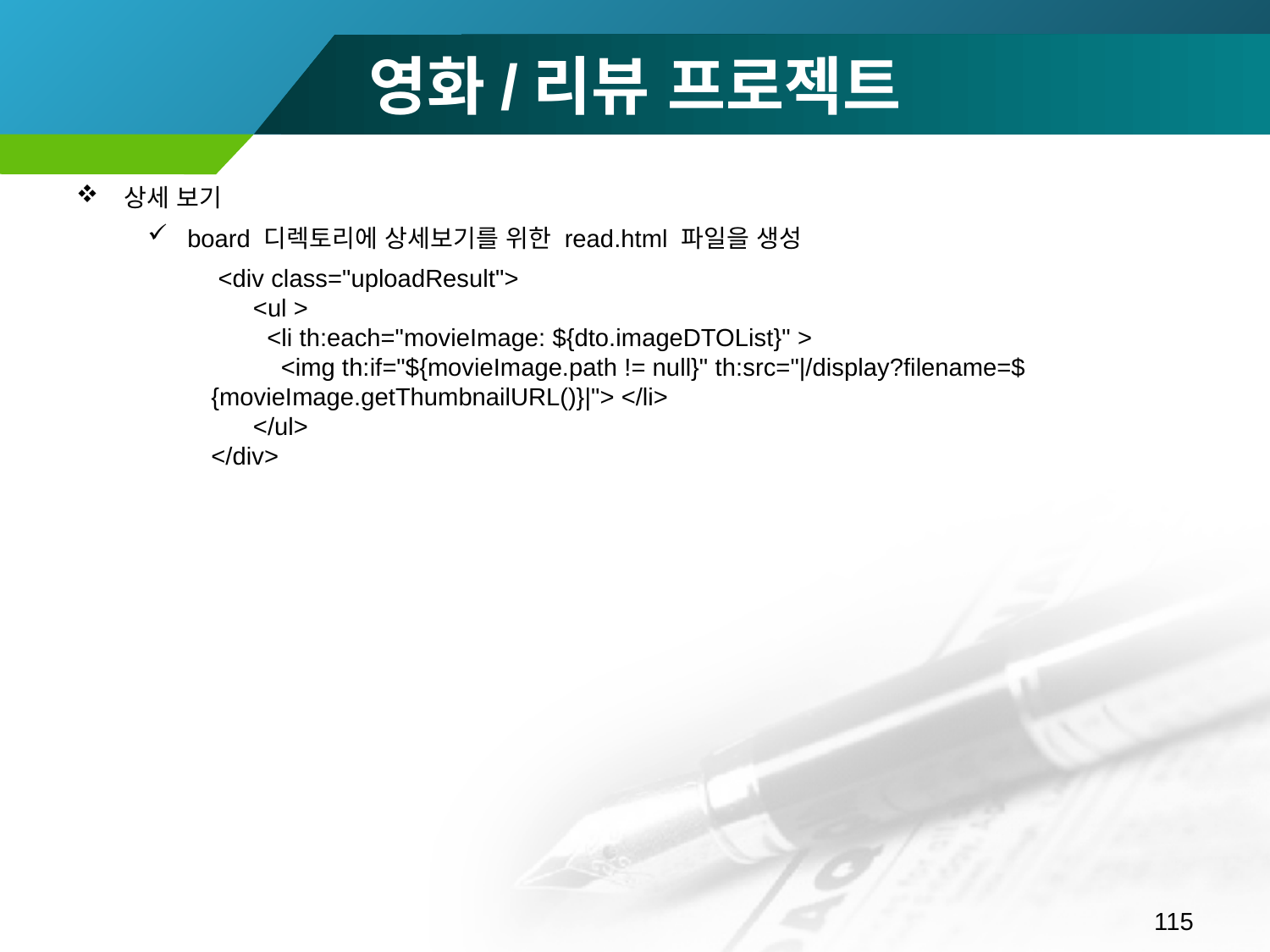

# 영화/리뷰 프로젝트
상세 보기
board 디렉토리에 상세보기를 위한 read.html 파일을 생성
 <div class="uploadResult">
      <ul >
        <li th:each="movieImage: ${dto.imageDTOList}" >
          <img th:if="${movieImage.path != null}" th:src="|/display?filename=${movieImage.getThumbnailURL()}|"> </li>
      </ul>
</div>
115